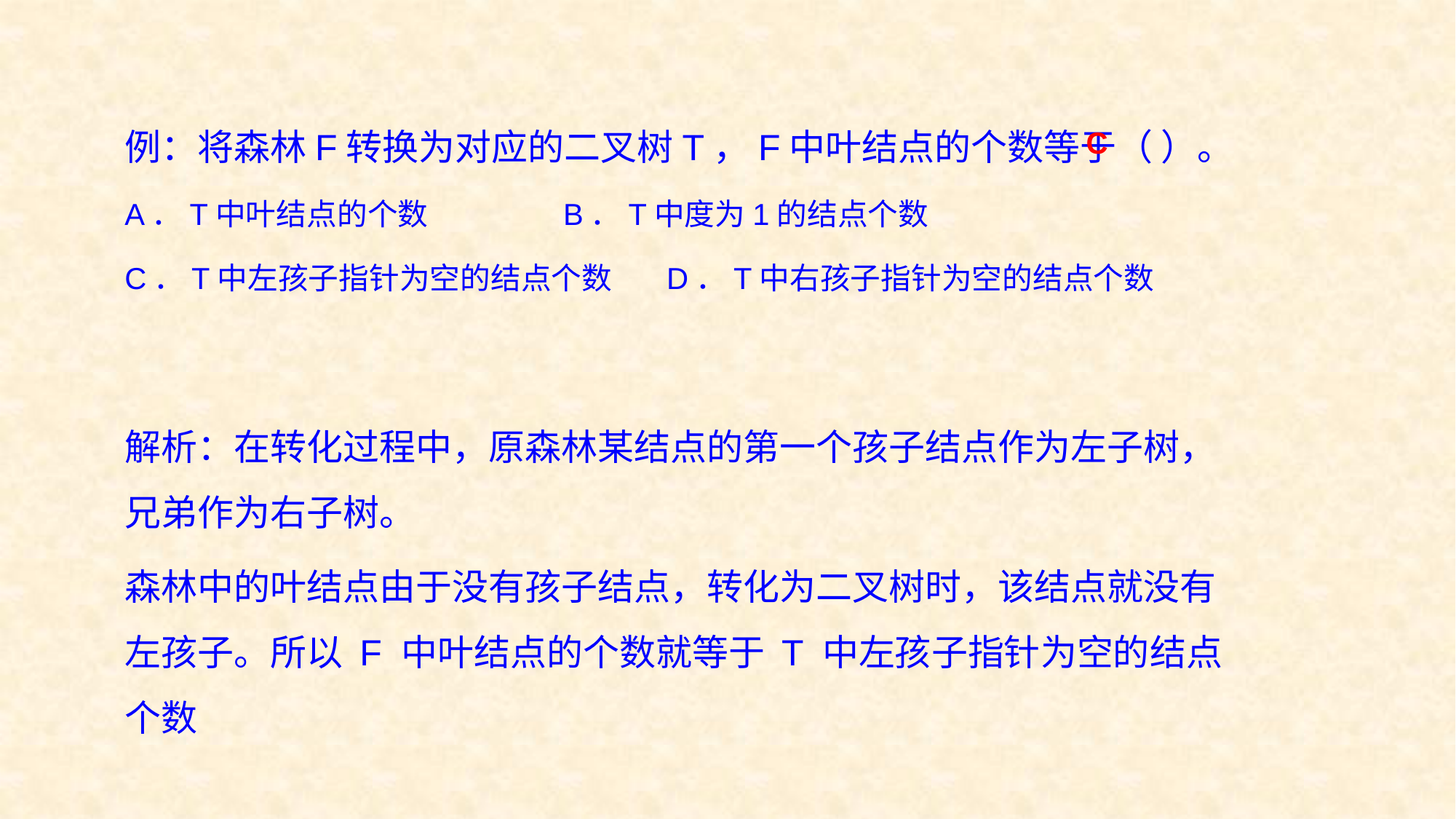

例：将森林F转换为对应的二叉树T，F中叶结点的个数等于（ ）。
A．T中叶结点的个数                   B．T中度为1的结点个数
C．T中左孩子指针为空的结点个数       D．T中右孩子指针为空的结点个数
C
解析：在转化过程中，原森林某结点的第一个孩子结点作为左子树，兄弟作为右子树。
森林中的叶结点由于没有孩子结点，转化为二叉树时，该结点就没有左孩子。所以 F 中叶结点的个数就等于 T 中左孩子指针为空的结点个数